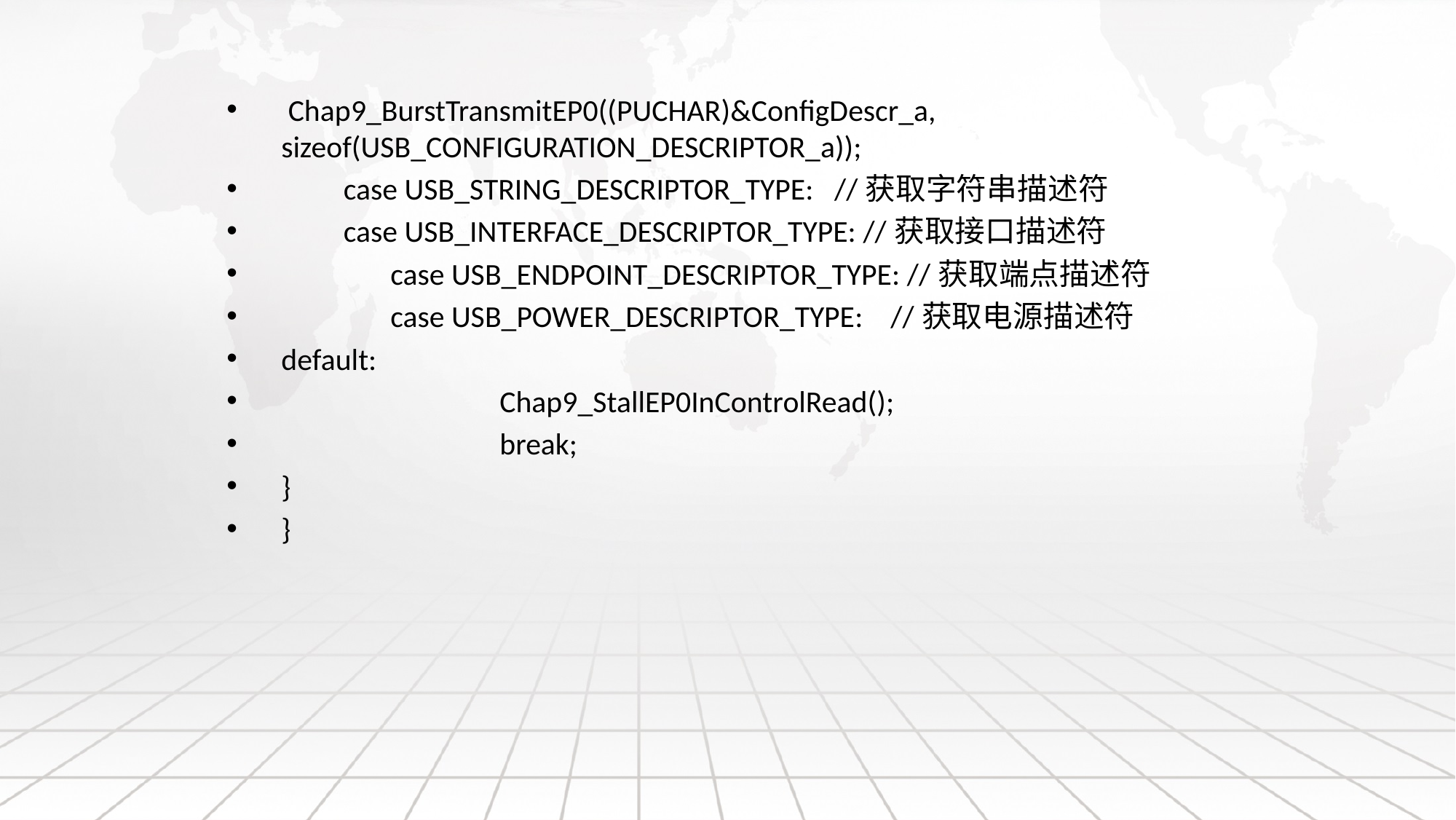

Chap9_BurstTransmitEP0((PUCHAR)&ConfigDescr_a, sizeof(USB_CONFIGURATION_DESCRIPTOR_a));
         case USB_STRING_DESCRIPTOR_TYPE:   //获取字符串描述符
         case USB_INTERFACE_DESCRIPTOR_TYPE: //获取接口描述符
	case USB_ENDPOINT_DESCRIPTOR_TYPE: //获取端点描述符
	case USB_POWER_DESCRIPTOR_TYPE:    //获取电源描述符
default:
		Chap9_StallEP0InControlRead();
		break;
}
}